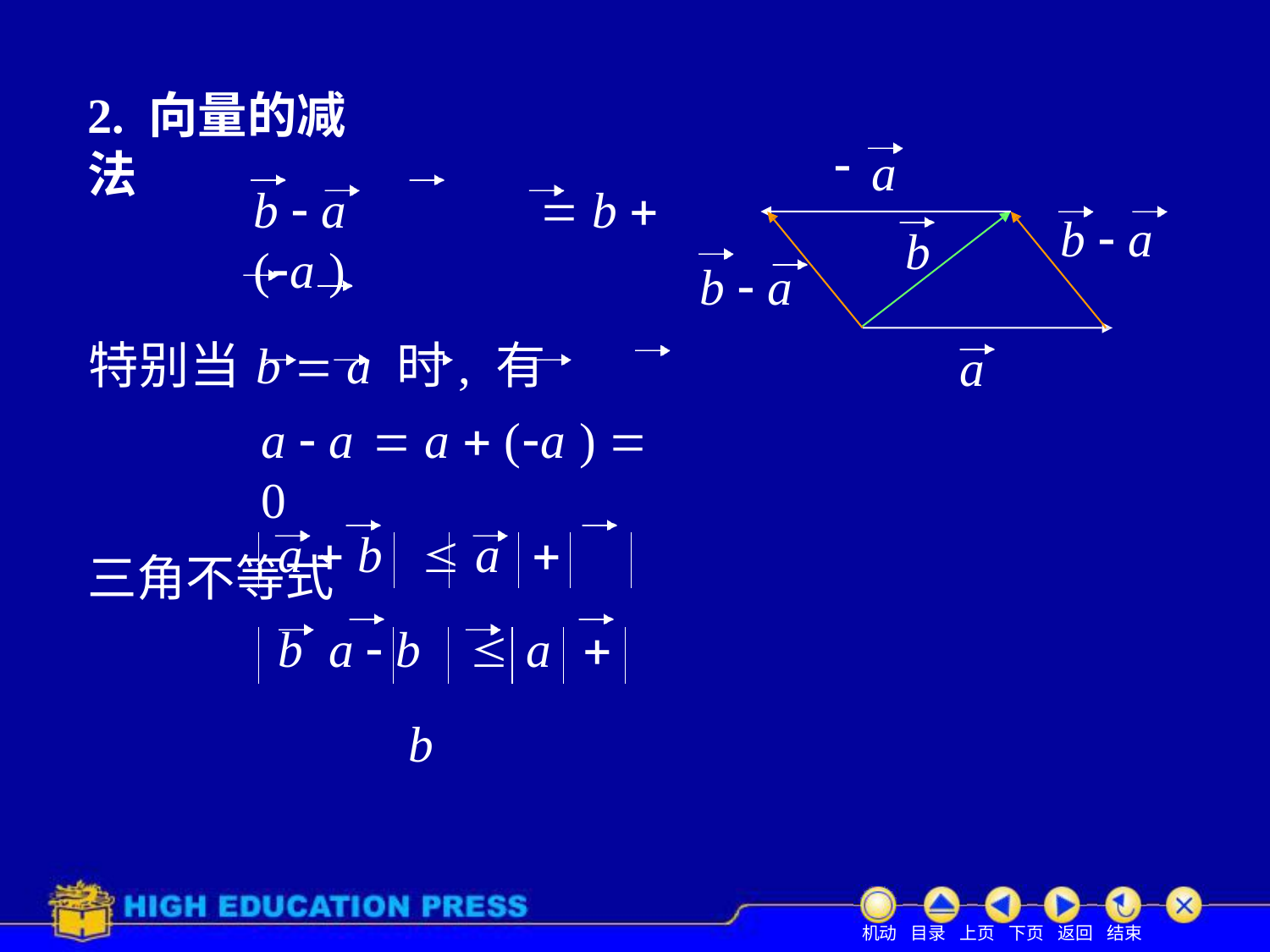

# 2. 向量的减法
a
b − a	= b + (−a )
特别当b = a 时, 有
a − a = a + (−a ) = 0
三角不等式

b − a

b

b − a

a

a + b	 ≤		a		+		b  a − b	≤	a	+	b

机动 目录 上页 下页 返回 结束